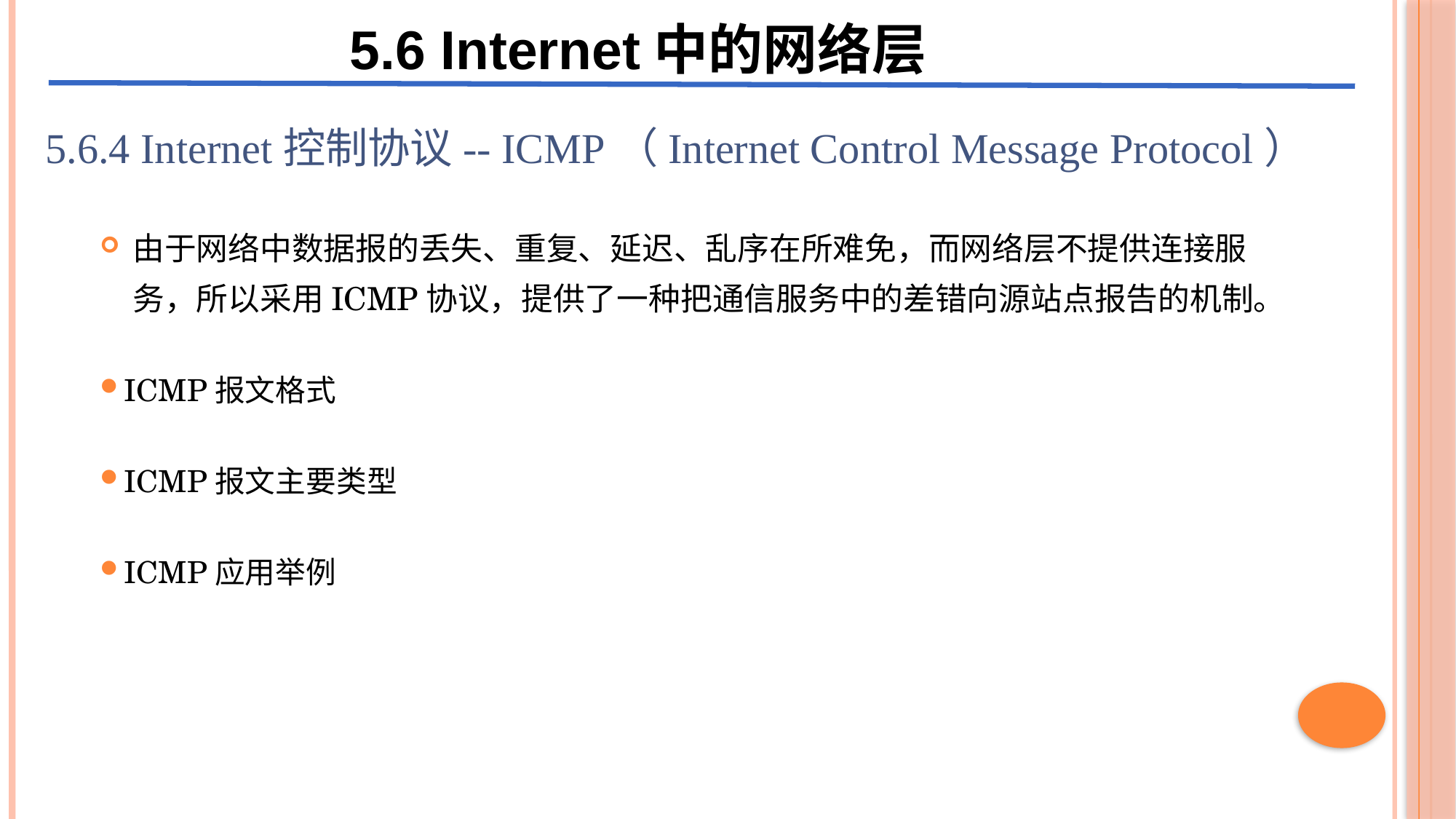

5.6 Internet中的网络层
5.6.4 Internet控制协议-- ICMP（Internet Control Message Protocol）
由于网络中数据报的丢失、重复、延迟、乱序在所难免，而网络层不提供连接服务，所以采用ICMP协议，提供了一种把通信服务中的差错向源站点报告的机制。
ICMP报文格式
ICMP报文主要类型
ICMP应用举例